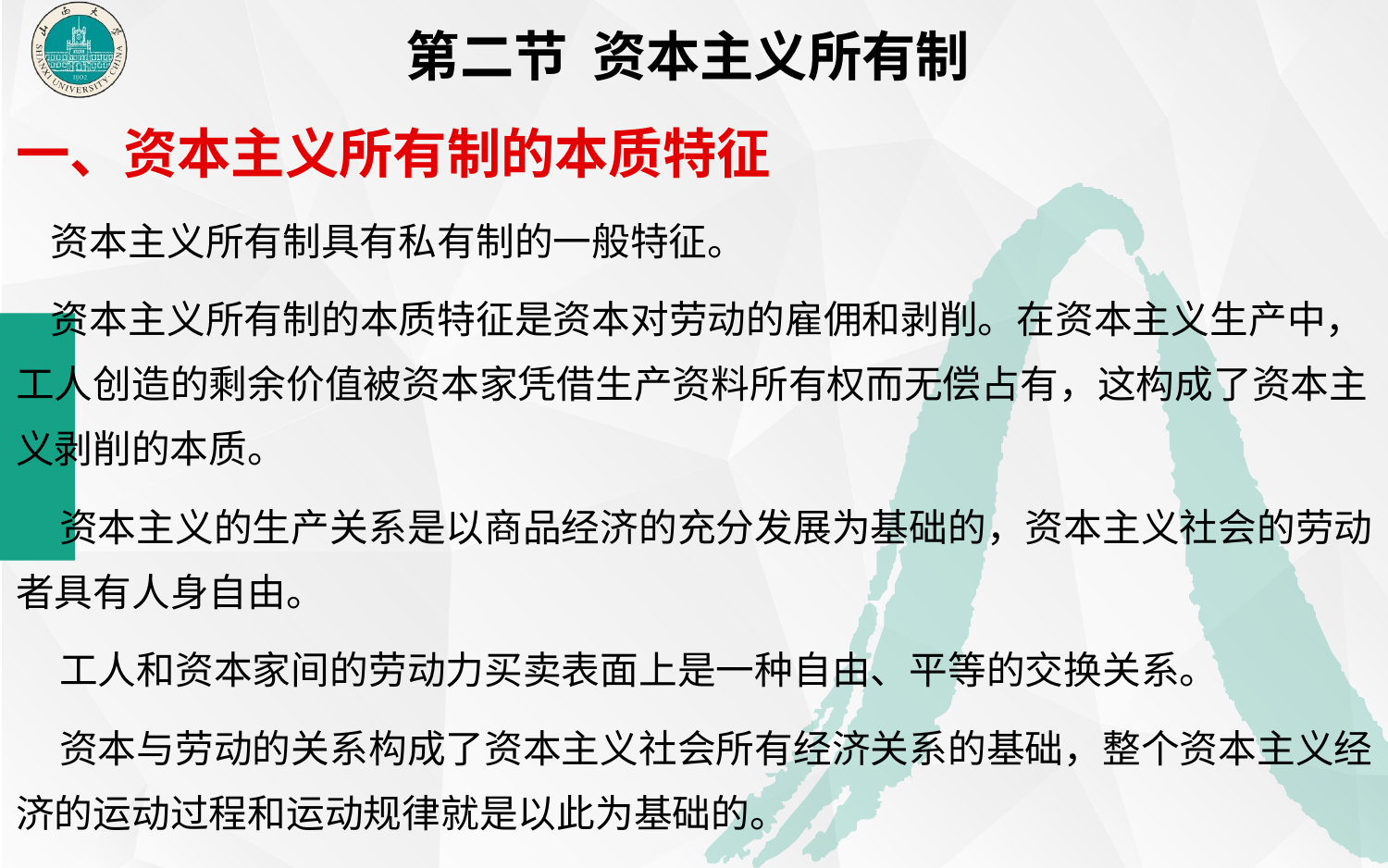

第二节  资本主义所有制
一、资本主义所有制的本质特征
   资本主义所有制具有私有制的一般特征。
   资本主义所有制的本质特征是资本对劳动的雇佣和剥削。在资本主义生产中，工人创造的剩余价值被资本家凭借生产资料所有权而无偿占有，这构成了资本主义剥削的本质。
    资本主义的生产关系是以商品经济的充分发展为基础的，资本主义社会的劳动者具有人身自由。
    工人和资本家间的劳动力买卖表面上是一种自由、平等的交换关系。
    资本与劳动的关系构成了资本主义社会所有经济关系的基础，整个资本主义经济的运动过程和运动规律就是以此为基础的。